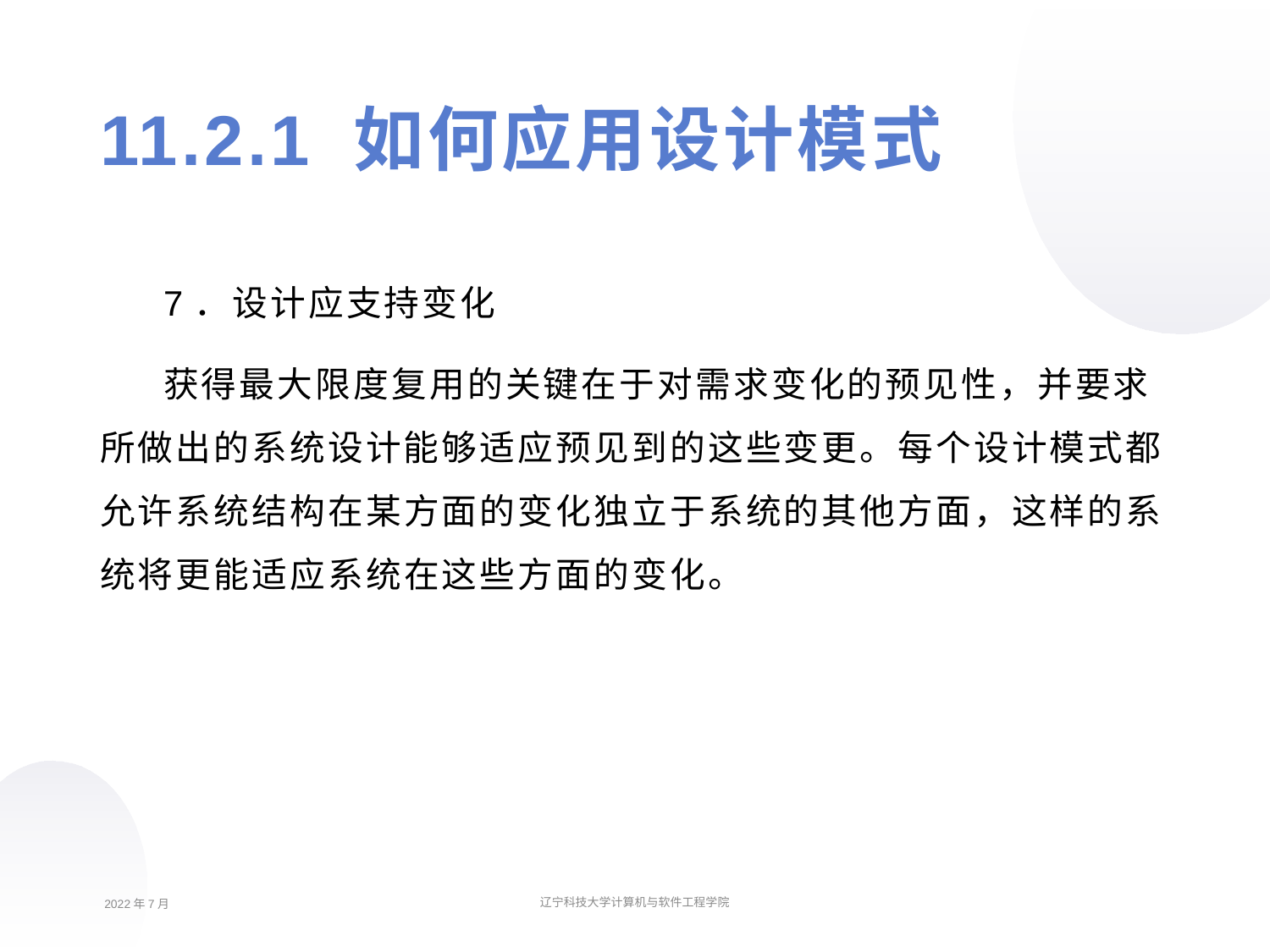

11.2.1 如何应用设计模式
7．设计应支持变化
获得最大限度复用的关键在于对需求变化的预见性，并要求所做出的系统设计能够适应预见到的这些变更。每个设计模式都允许系统结构在某方面的变化独立于系统的其他方面，这样的系统将更能适应系统在这些方面的变化。

2022年7月
辽宁科技大学计算机与软件工程学院
26